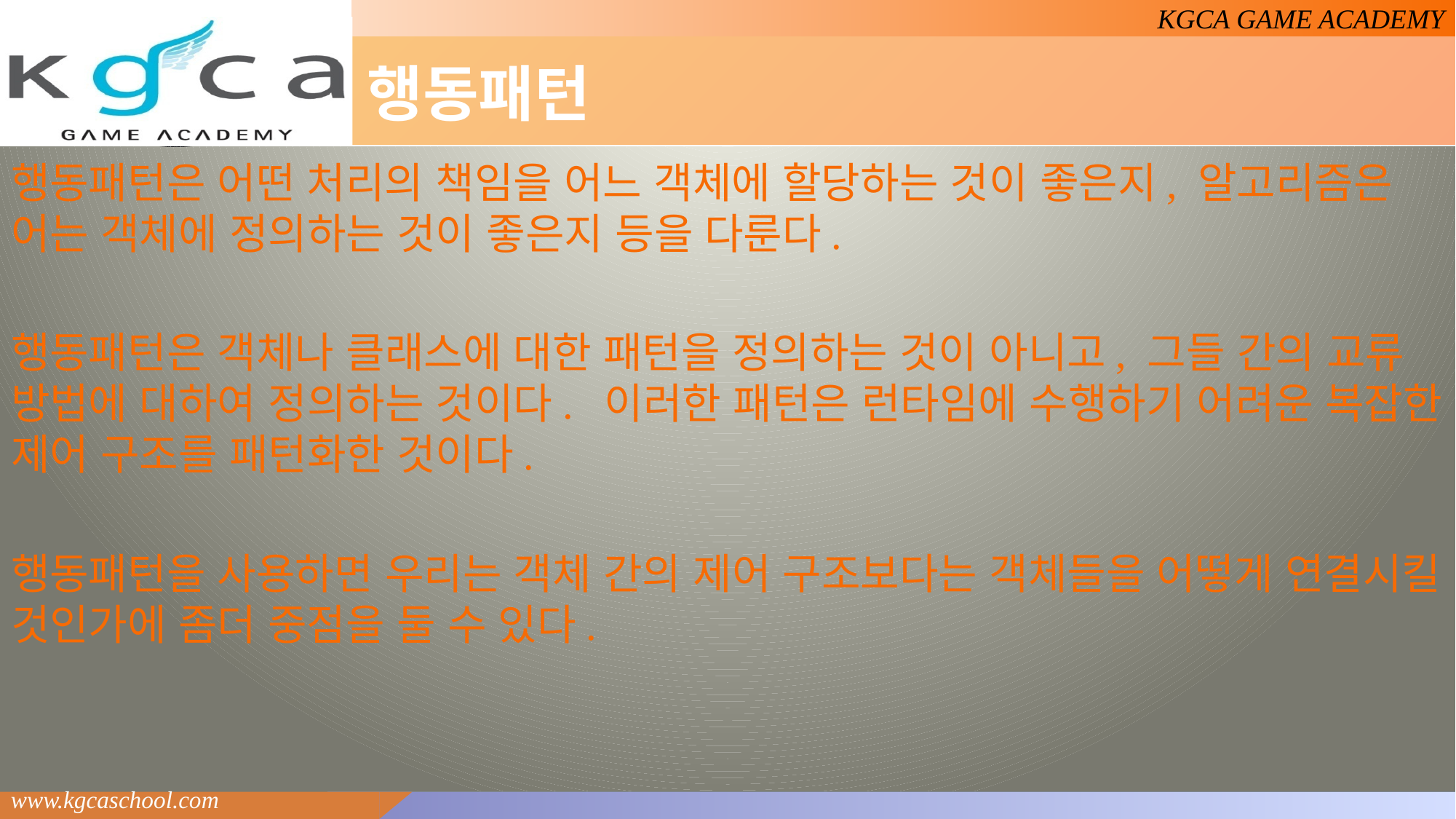

# 행동패턴
행동패턴은 어떤 처리의 책임을 어느 객체에 할당하는 것이 좋은지, 알고리즘은 어는 객체에 정의하는 것이 좋은지 등을 다룬다.

행동패턴은 객체나 클래스에 대한 패턴을 정의하는 것이 아니고, 그들 간의 교류 방법에 대하여 정의하는 것이다.  이러한 패턴은 런타임에 수행하기 어려운 복잡한 제어 구조를 패턴화한 것이다.

행동패턴을 사용하면 우리는 객체 간의 제어 구조보다는 객체들을 어떻게 연결시킬 것인가에 좀더 중점을 둘 수 있다.